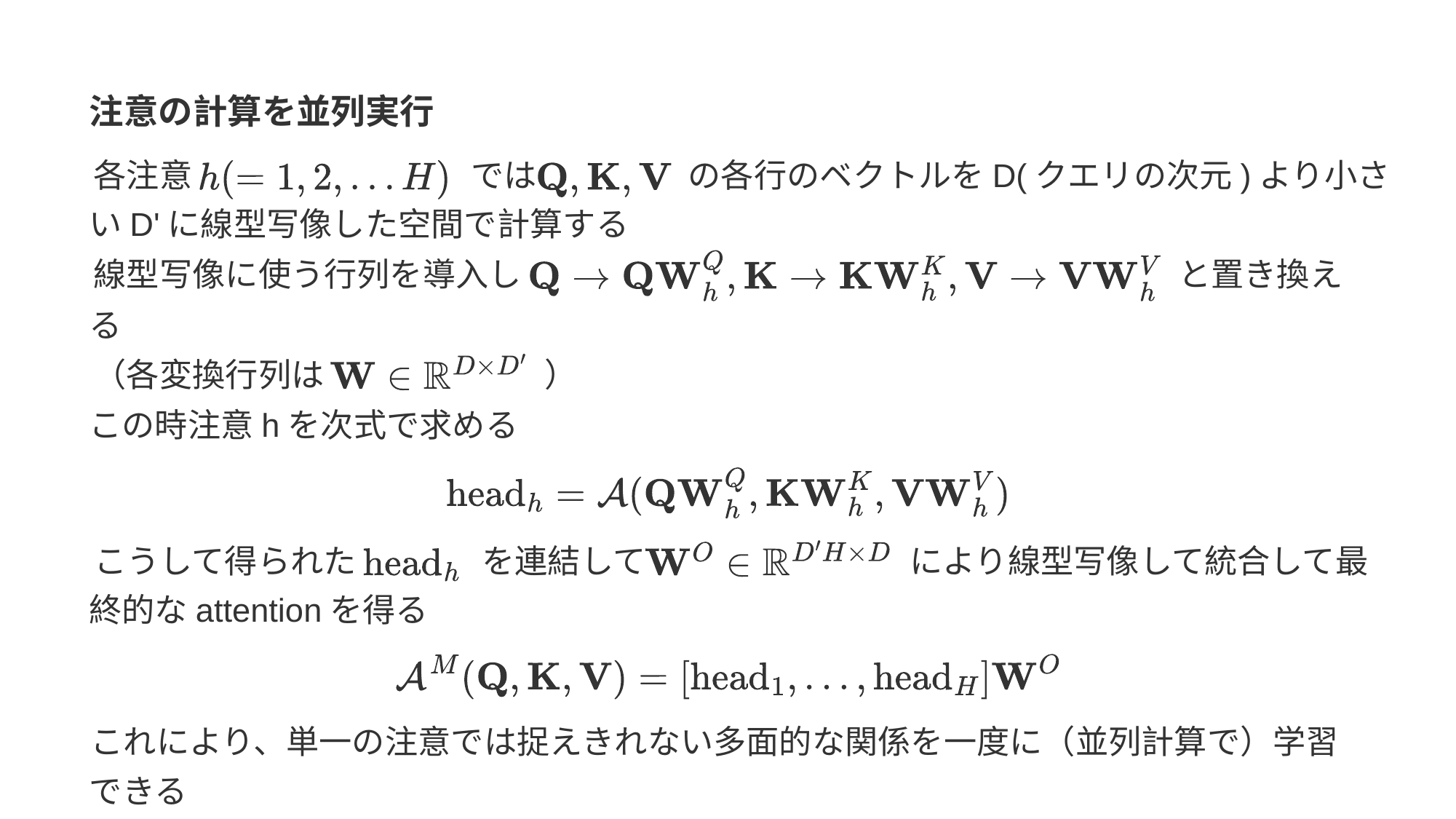

注意の計算を並列実行
各注意
 では
 の各行のベクトルをD(クエリの次元)より小さ

いD'に線型写像した空間で計算する

線型写像に使う行列を導入し
 と置き換え

る

（各変換行列は
 ）

この時注意hを次式で求める

こうして得られた
 を連結して
 により線型写像して統合して最

終的なattentionを得る

これにより、単一の注意では捉えきれない多面的な関係を一度に（並列計算で）学習
できる